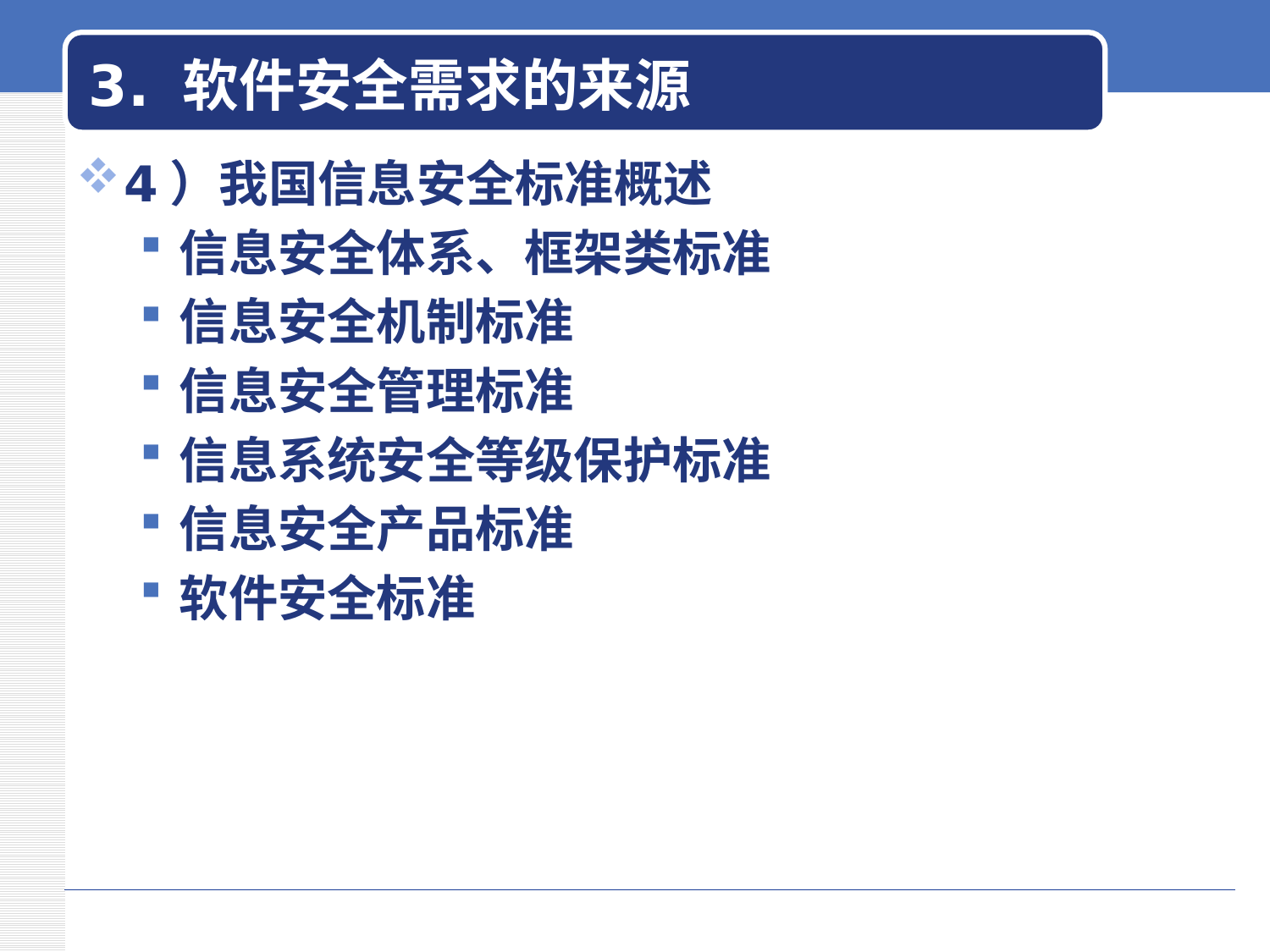

# 3. 软件安全需求的来源
4）我国信息安全标准概述
信息安全体系、框架类标准
信息安全机制标准
信息安全管理标准
信息系统安全等级保护标准
信息安全产品标准
软件安全标准